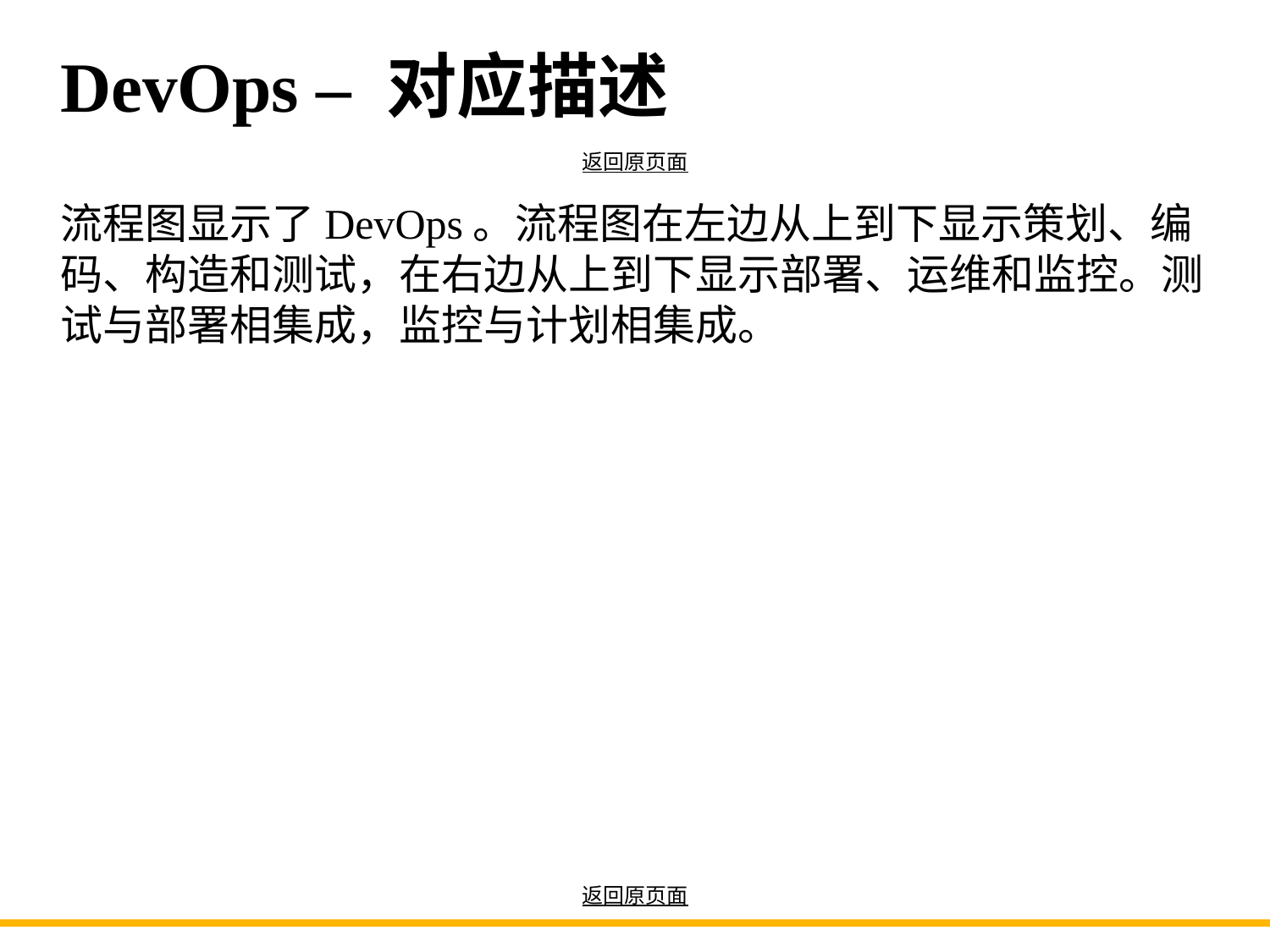

# DevOps – 对应描述
返回原页面
流程图显示了DevOps。流程图在左边从上到下显示策划、编码、构造和测试，在右边从上到下显示部署、运维和监控。测试与部署相集成，监控与计划相集成。

返回原页面
20